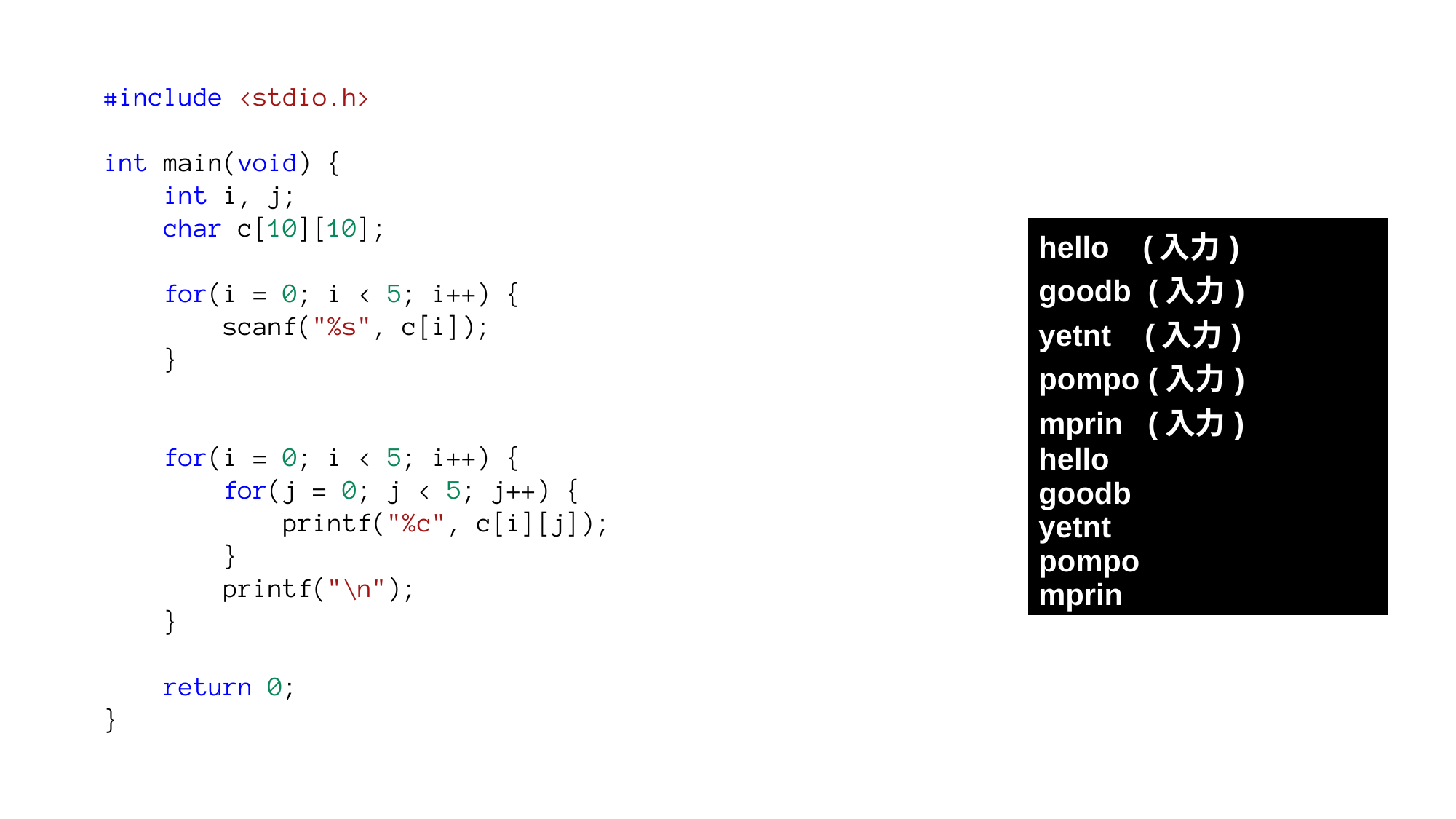

#include <stdio.h>
int main(void) {
    int i, j;
    char c[10][10];
    for(i = 0; i < 5; i++) {
        scanf("%s", c[i]);
    }
    for(i = 0; i < 5; i++) {
        for(j = 0; j < 5; j++) {
            printf("%c", c[i][j]);
        }
        printf("\n");
    }
    return 0;
}
| hello (入力) goodb (入力) yetnt (入力) pompo (入力) mprin (入力) hello goodb yetnt pompo mprin |
| --- |